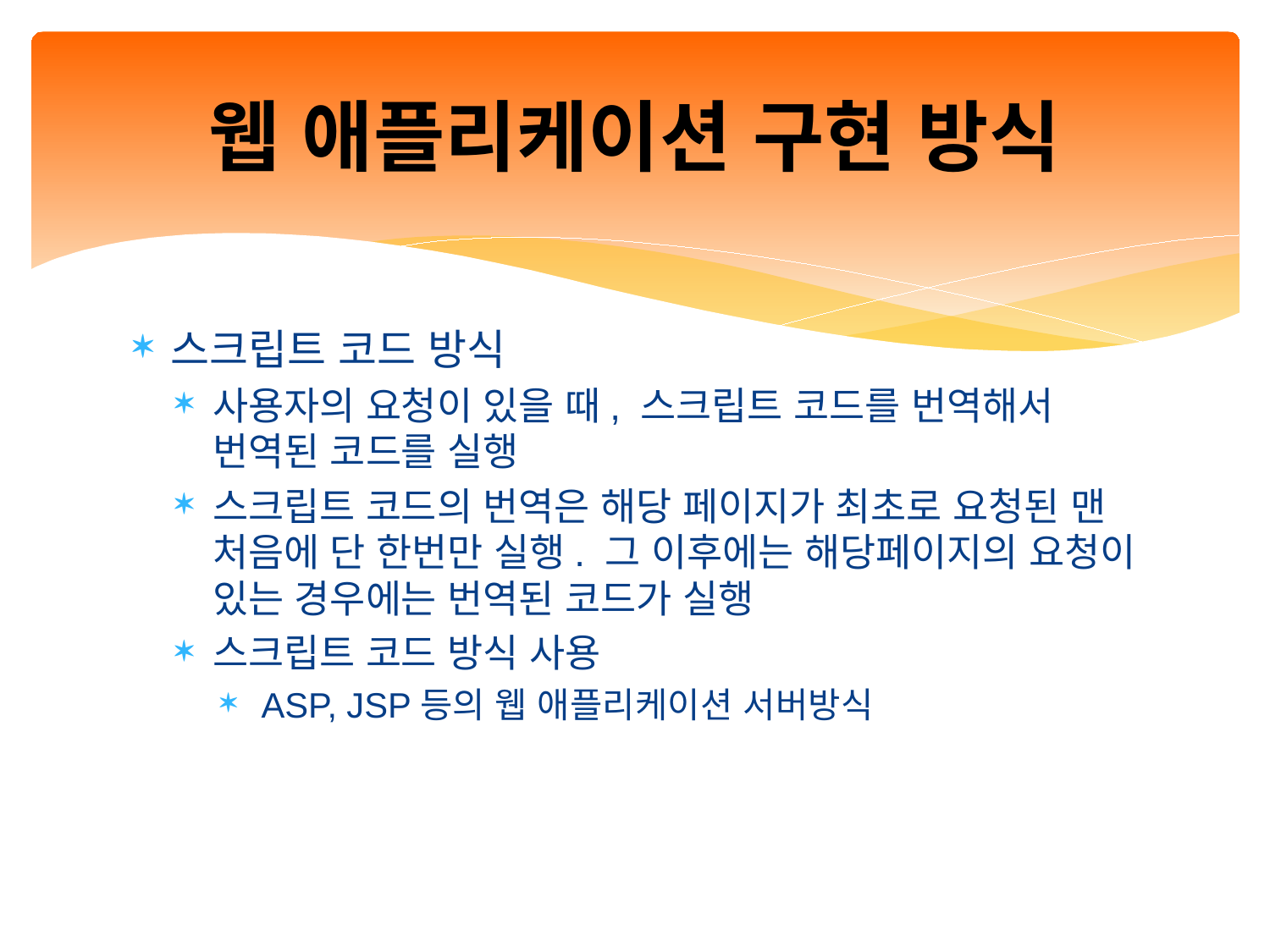

# 웹 애플리케이션 구현 방식
스크립트 코드 방식
사용자의 요청이 있을 때, 스크립트 코드를 번역해서 번역된 코드를 실행
스크립트 코드의 번역은 해당 페이지가 최초로 요청된 맨 처음에 단 한번만 실행. 그 이후에는 해당페이지의 요청이 있는 경우에는 번역된 코드가 실행
스크립트 코드 방식 사용
 ASP, JSP등의 웹 애플리케이션 서버방식